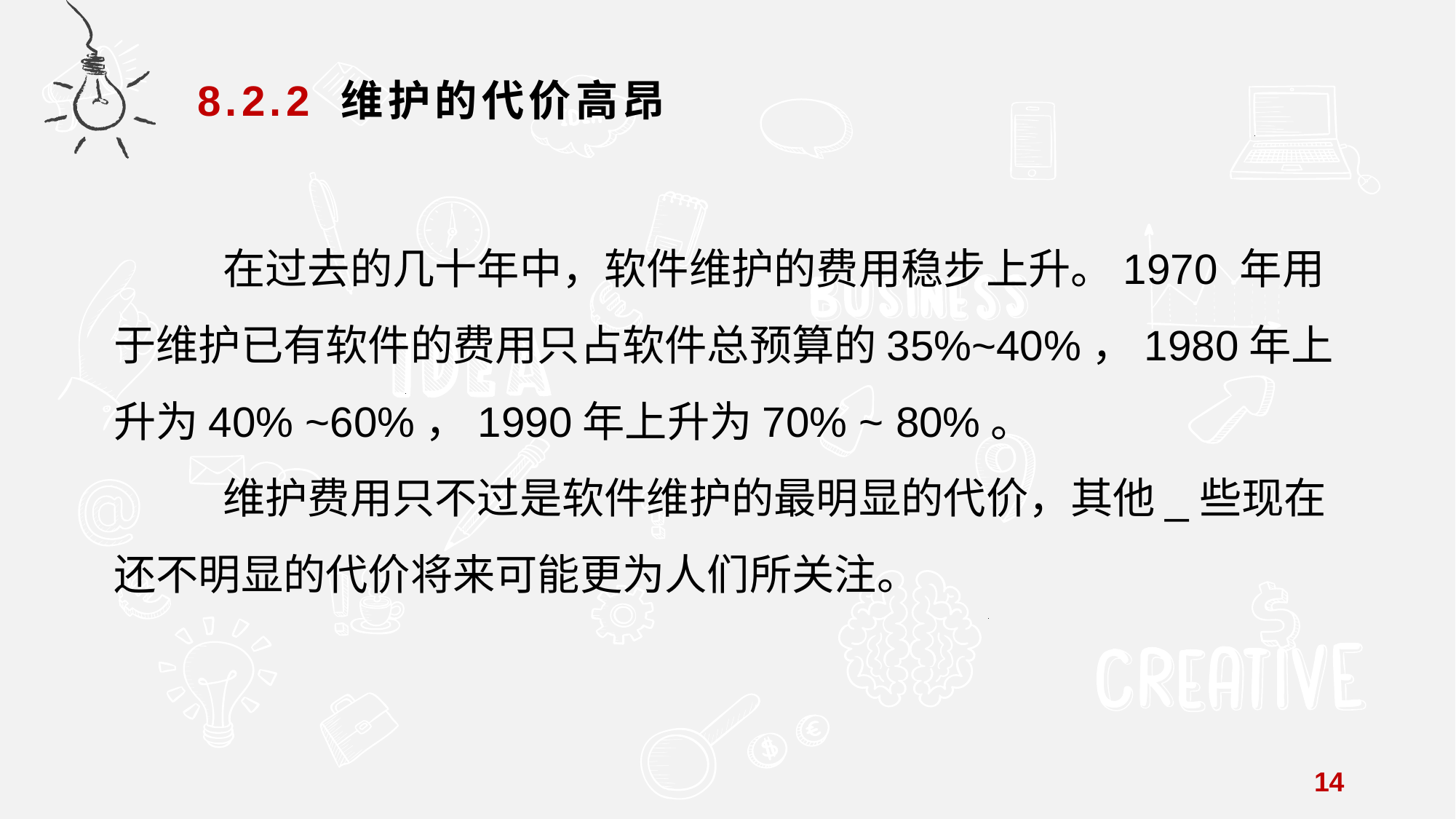

8.2.2 维护的代价高昂
	在过去的几十年中，软件维护的费用稳步上升。1970 年用于维护已有软件的费用只占软件总预算的35%~40%，1980年上升为40% ~60%，1990年上升为70% ~ 80%。
 	维护费用只不过是软件维护的最明显的代价，其他_些现在还不明显的代价将来可能更为人们所关注。
14